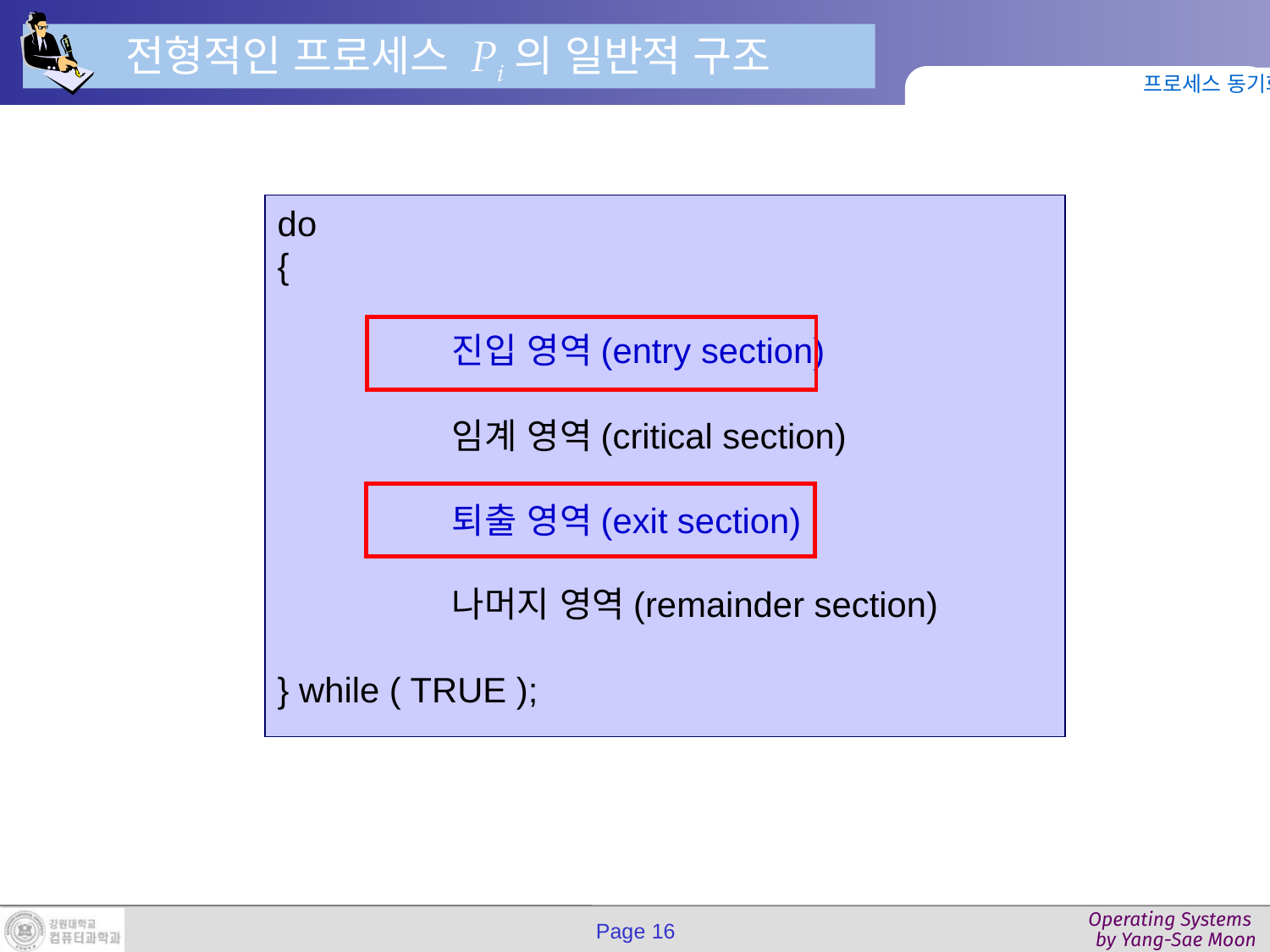

전형적인 프로세스 Pi의 일반적 구조
프로세스 동기화
do
{

		진입 영역(entry section)

		임계 영역(critical section)

		퇴출 영역(exit section)

		나머지 영역(remainder section)

} while ( TRUE );

Page 16